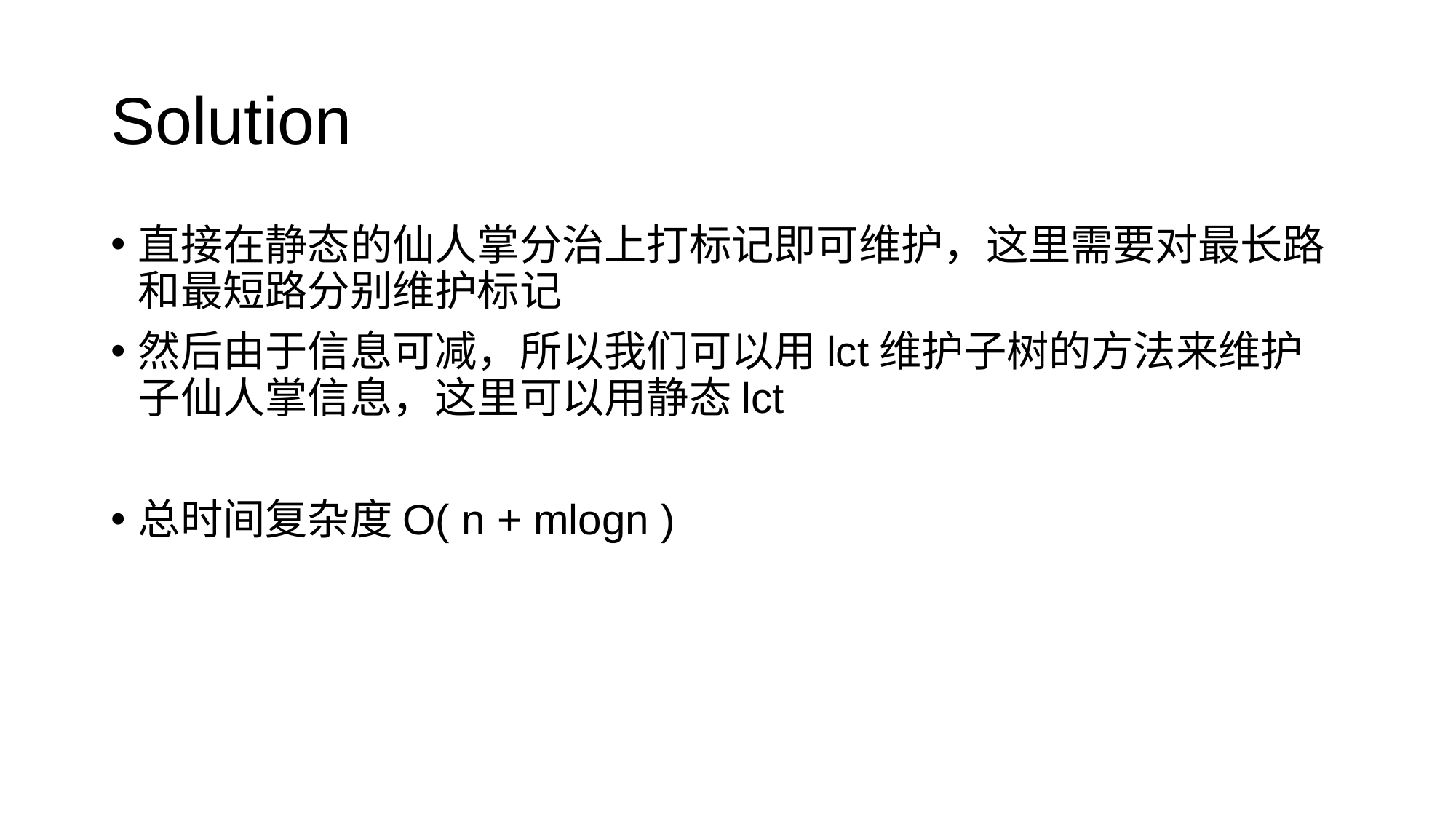

# Solution
直接在静态的仙人掌分治上打标记即可维护，这里需要对最长路和最短路分别维护标记
然后由于信息可减，所以我们可以用lct维护子树的方法来维护子仙人掌信息，这里可以用静态lct

总时间复杂度O( n + mlogn )